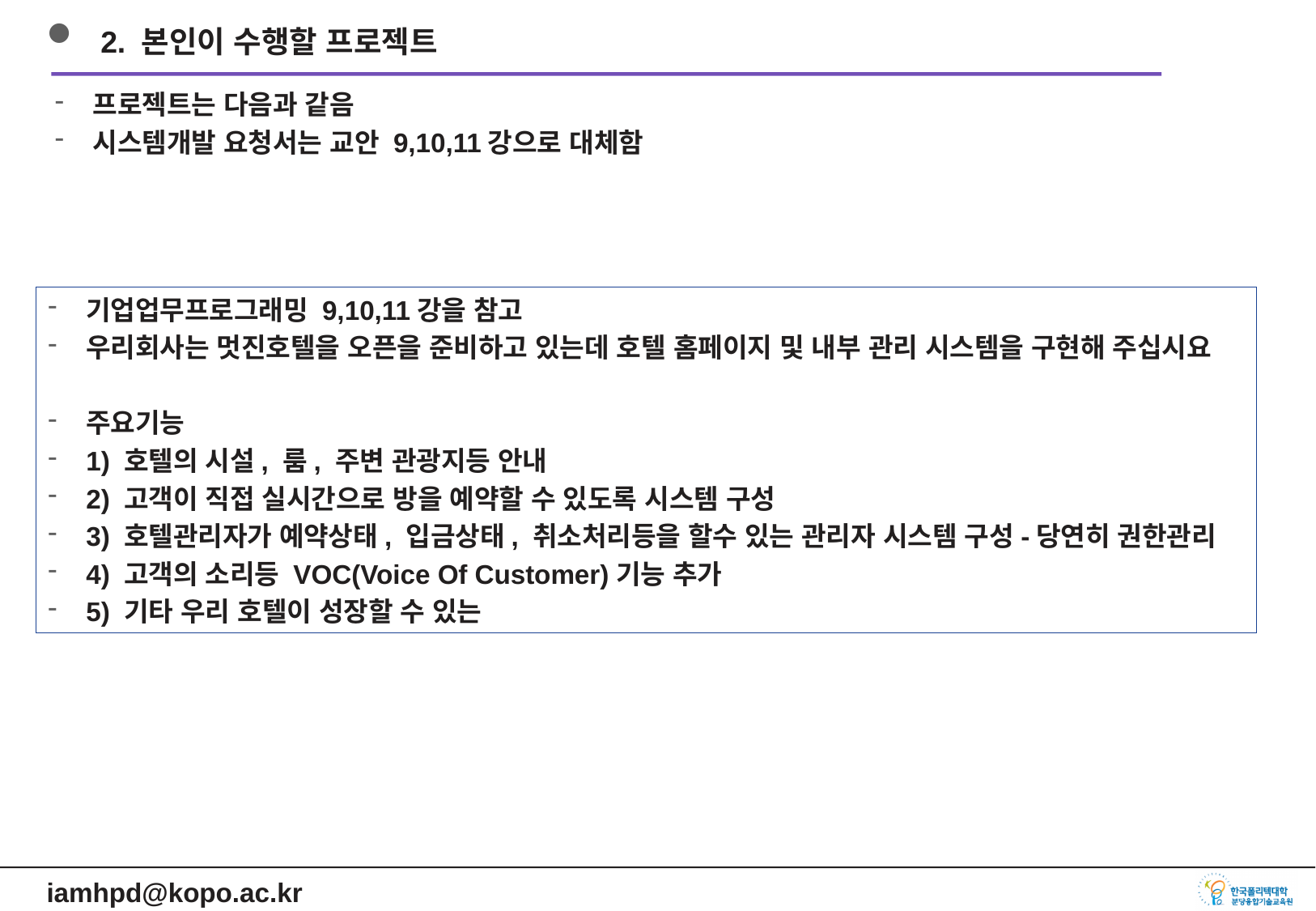

2. 본인이 수행할 프로젝트
프로젝트는 다음과 같음
시스템개발 요청서는 교안 9,10,11강으로 대체함
기업업무프로그래밍 9,10,11강을 참고
우리회사는 멋진호텔을 오픈을 준비하고 있는데 호텔 홈페이지 및 내부 관리 시스템을 구현해 주십시요

주요기능
1) 호텔의 시설, 룸, 주변 관광지등 안내
2) 고객이 직접 실시간으로 방을 예약할 수 있도록 시스템 구성
3) 호텔관리자가 예약상태, 입금상태, 취소처리등을 할수 있는 관리자 시스템 구성-당연히 권한관리
4) 고객의 소리등 VOC(Voice Of Customer)기능 추가
5) 기타 우리 호텔이 성장할 수 있는